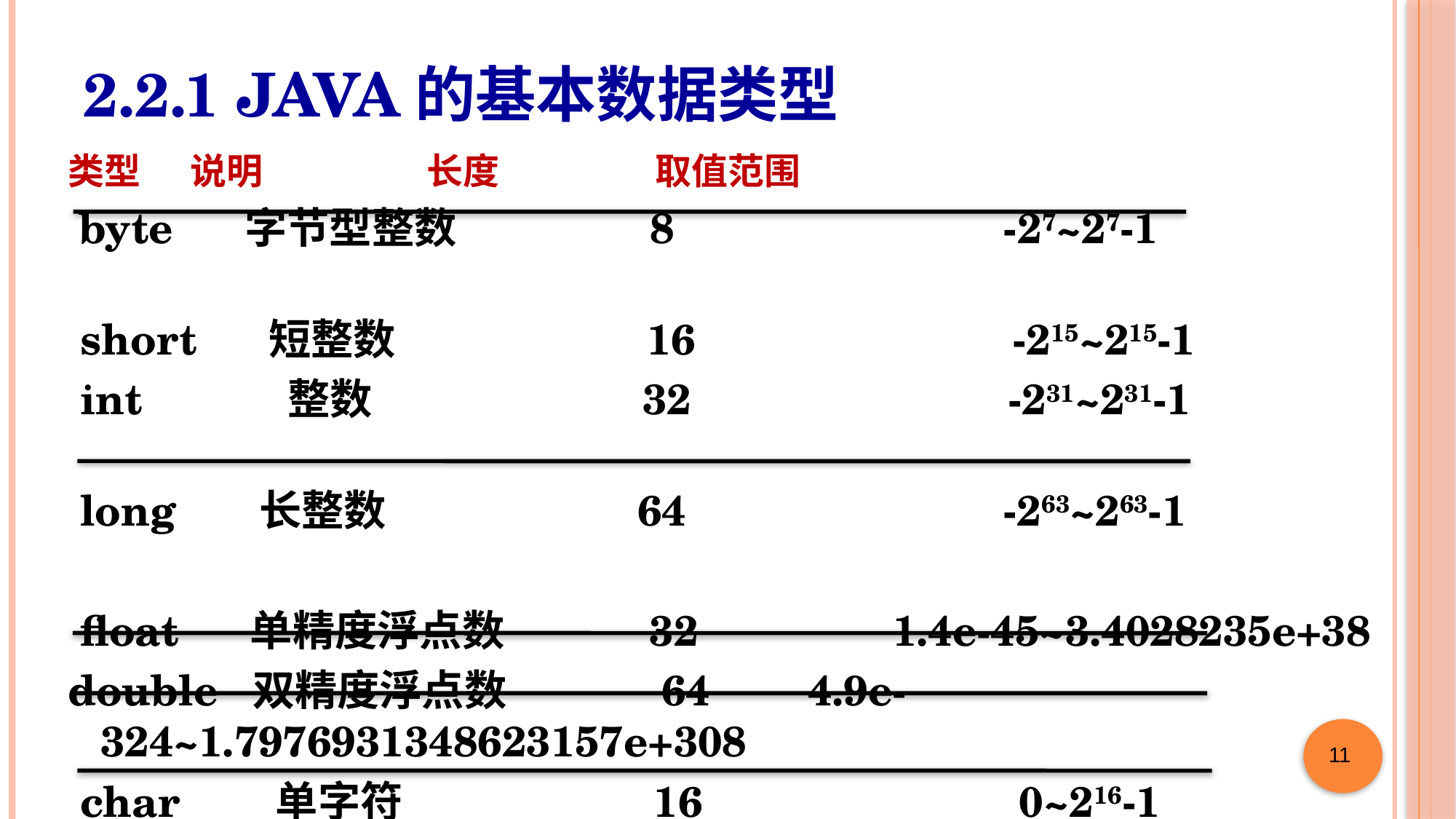

# 2.2.1 Java的基本数据类型
类型      说明                    长度                   取值范围
 byte     字节型整数                   8                           -27~27-1
 short     短整数                         16                          -215~215-1
 int           整数                           32                          -231~231-1
 long      长整数                         64                          -263~263-1

 float     单精度浮点数              32                1.4e-45~3.4028235e+38
double  双精度浮点数               64        4.9e-324~1.7976931348623157e+308
 char       单字符                         16                          0~216-1
boolean  布尔值                         1                           true/false

11